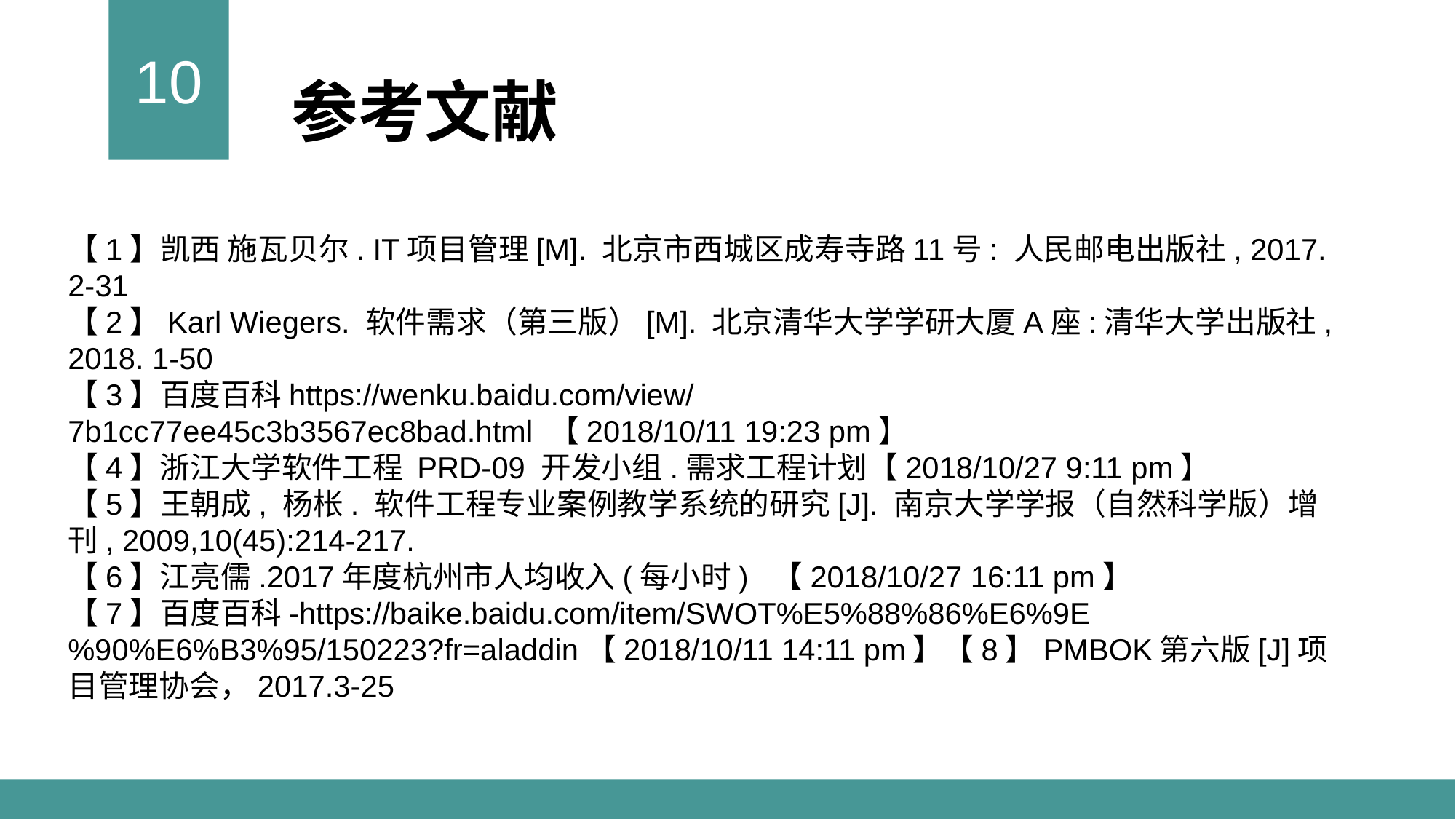

10
参考文献
【1】凯西 施瓦贝尔. IT项目管理[M]. 北京市西城区成寿寺路11号: 人民邮电出版社, 2017. 2-31
【2】Karl Wiegers. 软件需求（第三版）[M]. 北京清华大学学研大厦A座:清华大学出版社, 2018. 1-50
【3】百度百科https://wenku.baidu.com/view/7b1cc77ee45c3b3567ec8bad.html 【2018/10/11 19:23 pm】
【4】浙江大学软件工程 PRD-09 开发小组.需求工程计划【2018/10/27 9:11 pm】
【5】王朝成, 杨枨. 软件工程专业案例教学系统的研究[J]. 南京大学学报（自然科学版）增刊, 2009,10(45):214-217.
【6】江亮儒.2017年度杭州市人均收入(每小时)  【2018/10/27 16:11 pm】
【7】百度百科-https://baike.baidu.com/item/SWOT%E5%88%86%E6%9E%90%E6%B3%95/150223?fr=aladdin【2018/10/11 14:11 pm】【8】PMBOK第六版[J]项目管理协会，2017.3-25